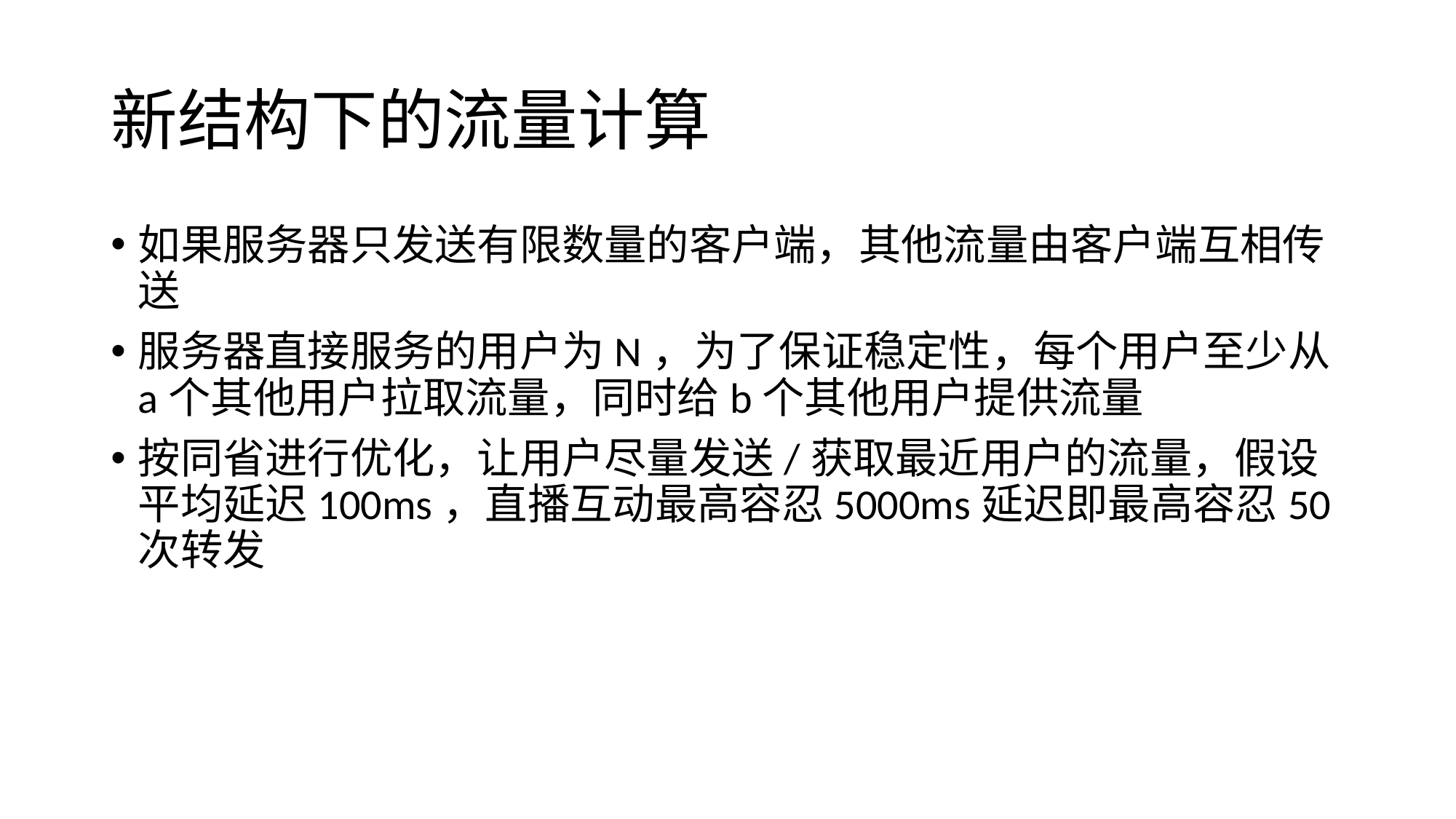

# 新结构下的流量计算
如果服务器只发送有限数量的客户端，其他流量由客户端互相传送
服务器直接服务的用户为N，为了保证稳定性，每个用户至少从a个其他用户拉取流量，同时给b个其他用户提供流量
按同省进行优化，让用户尽量发送/获取最近用户的流量，假设平均延迟100ms，直播互动最高容忍5000ms延迟即最高容忍50次转发